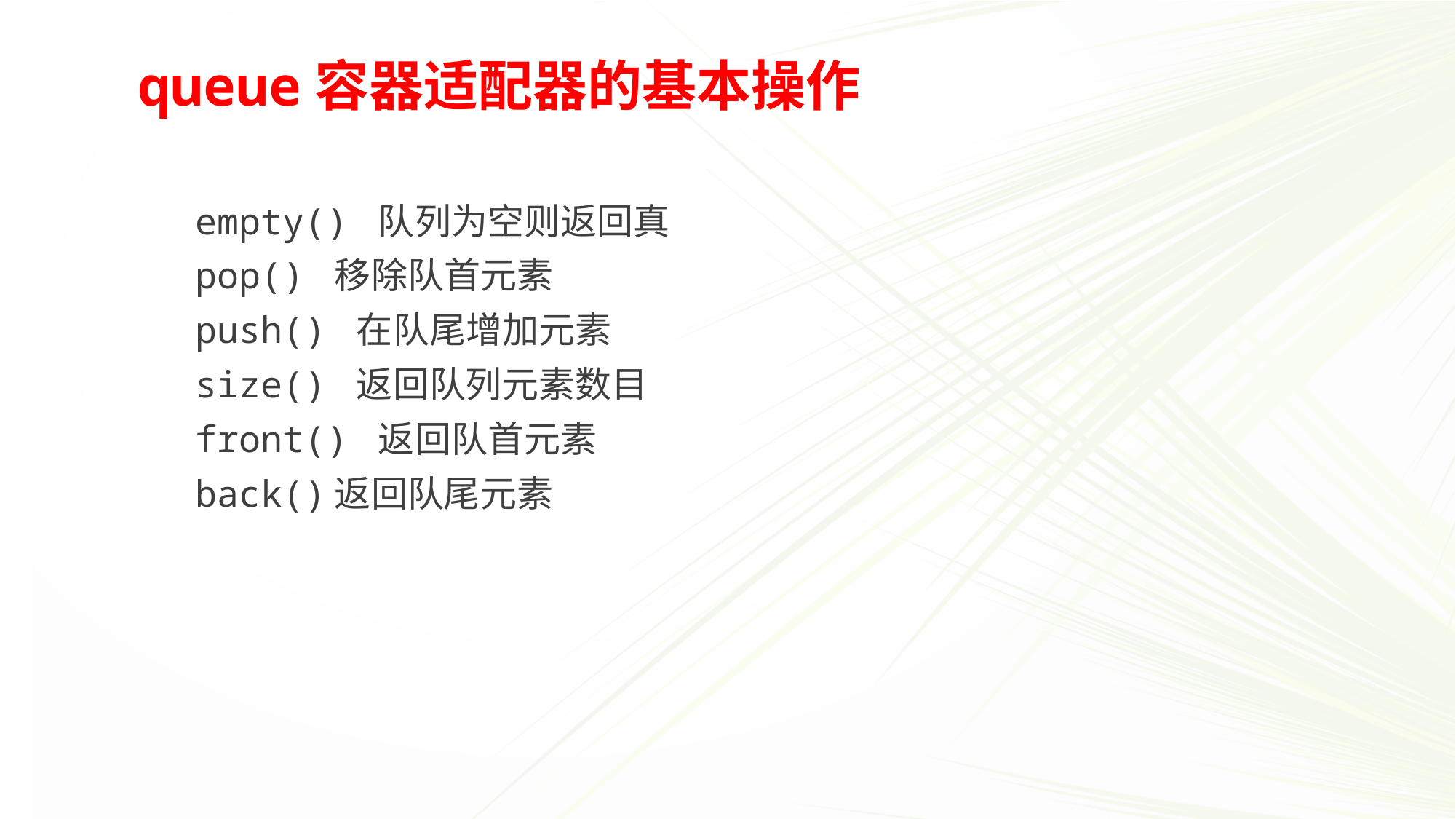

# queue容器适配器的基本操作
empty() 队列为空则返回真
pop() 移除队首元素
push() 在队尾增加元素
size() 返回队列元素数目
front() 返回队首元素
back()返回队尾元素